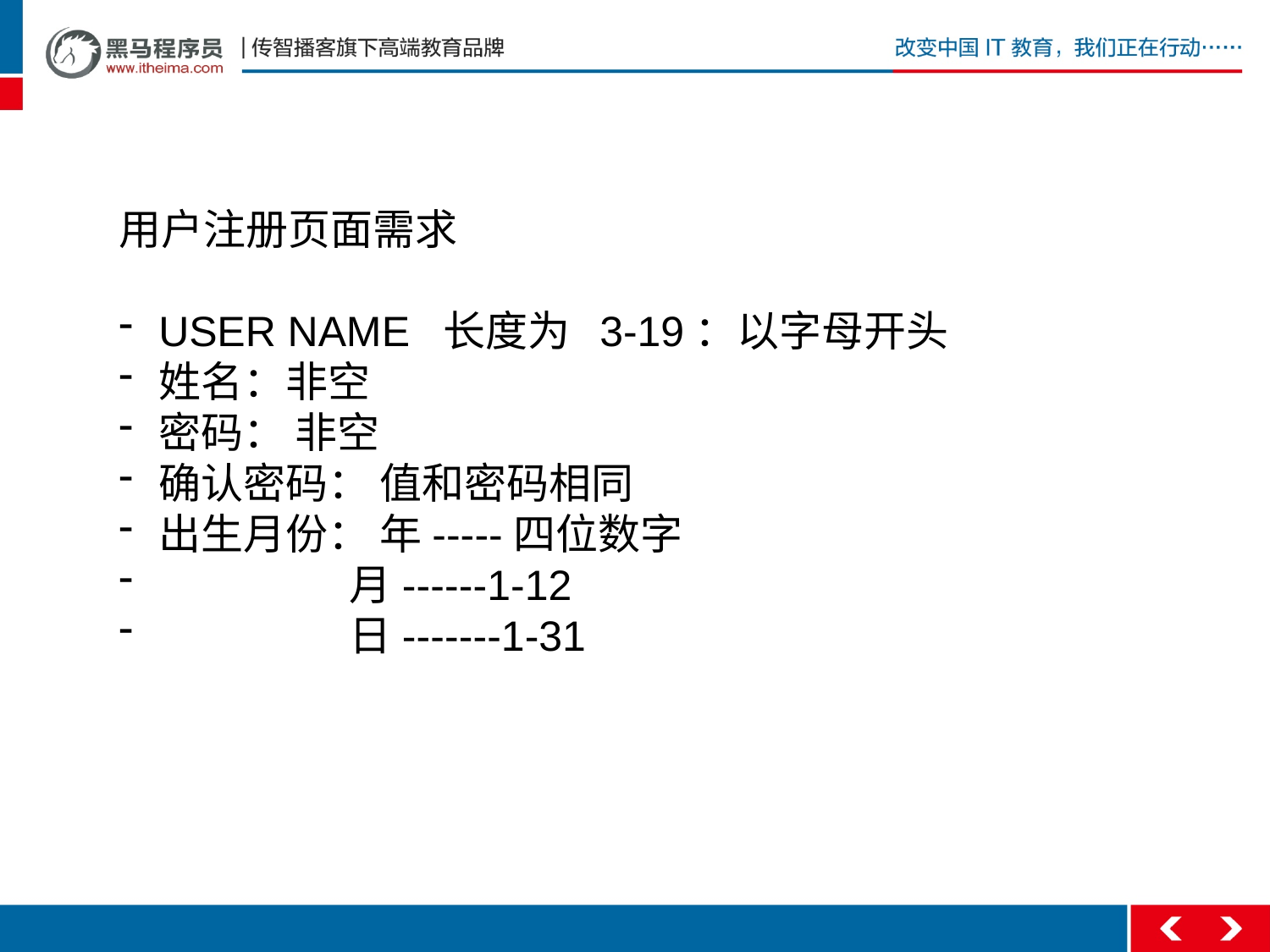

用户注册页面需求

USER NAME  长度为  3-19：以字母开头
姓名：非空
密码： 非空
确认密码： 值和密码相同
出生月份： 年-----四位数字
                   月------1-12
                   日-------1-31